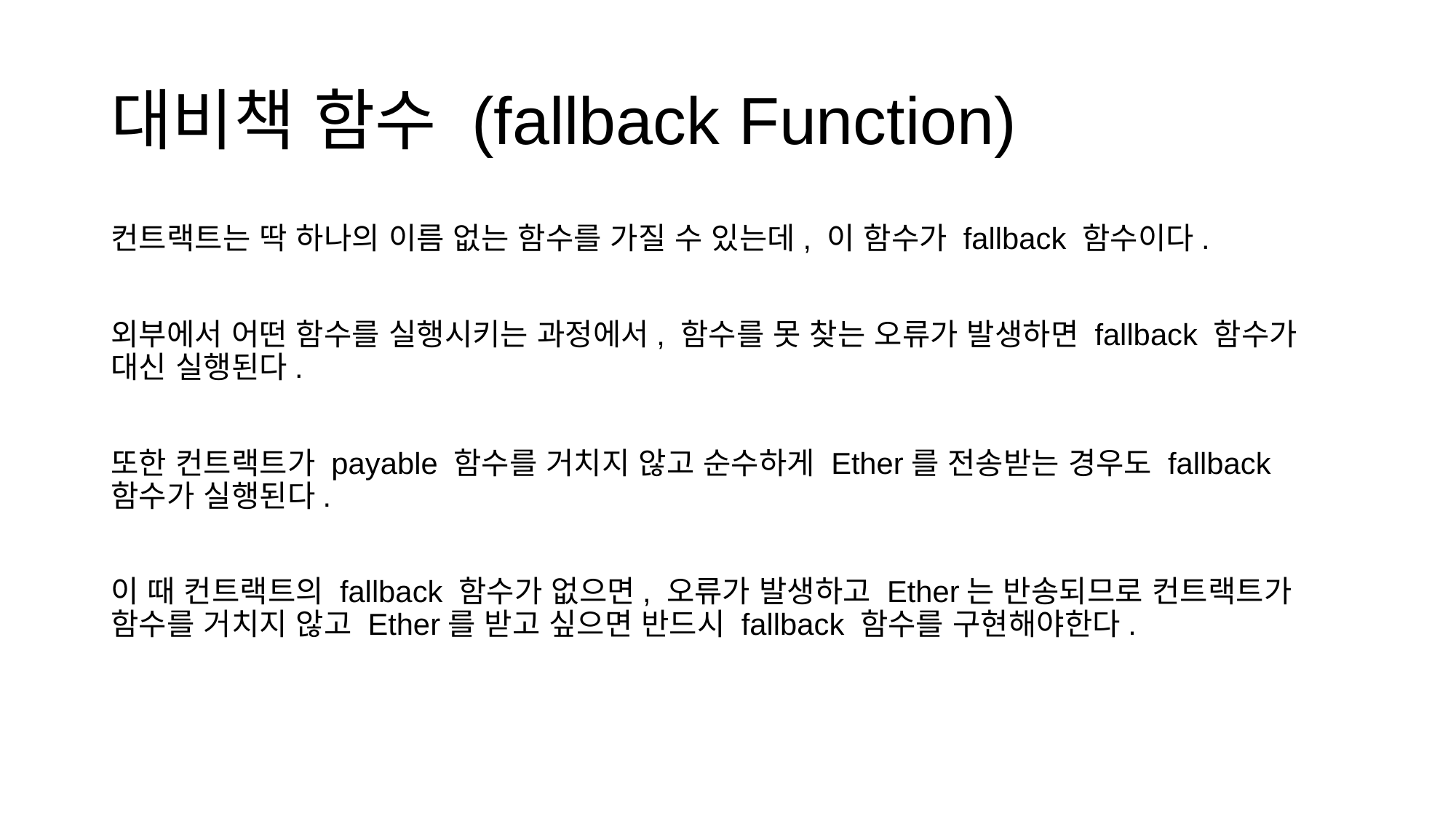

# 대비책 함수 (fallback Function)
컨트랙트는 딱 하나의 이름 없는 함수를 가질 수 있는데, 이 함수가 fallback 함수이다.

외부에서 어떤 함수를 실행시키는 과정에서, 함수를 못 찾는 오류가 발생하면 fallback 함수가 대신 실행된다.

또한 컨트랙트가 payable 함수를 거치지 않고 순수하게 Ether를 전송받는 경우도 fallback함수가 실행된다.

이 때 컨트랙트의 fallback 함수가 없으면, 오류가 발생하고 Ether는 반송되므로 컨트랙트가 함수를 거치지 않고 Ether를 받고 싶으면 반드시 fallback 함수를 구현해야한다.